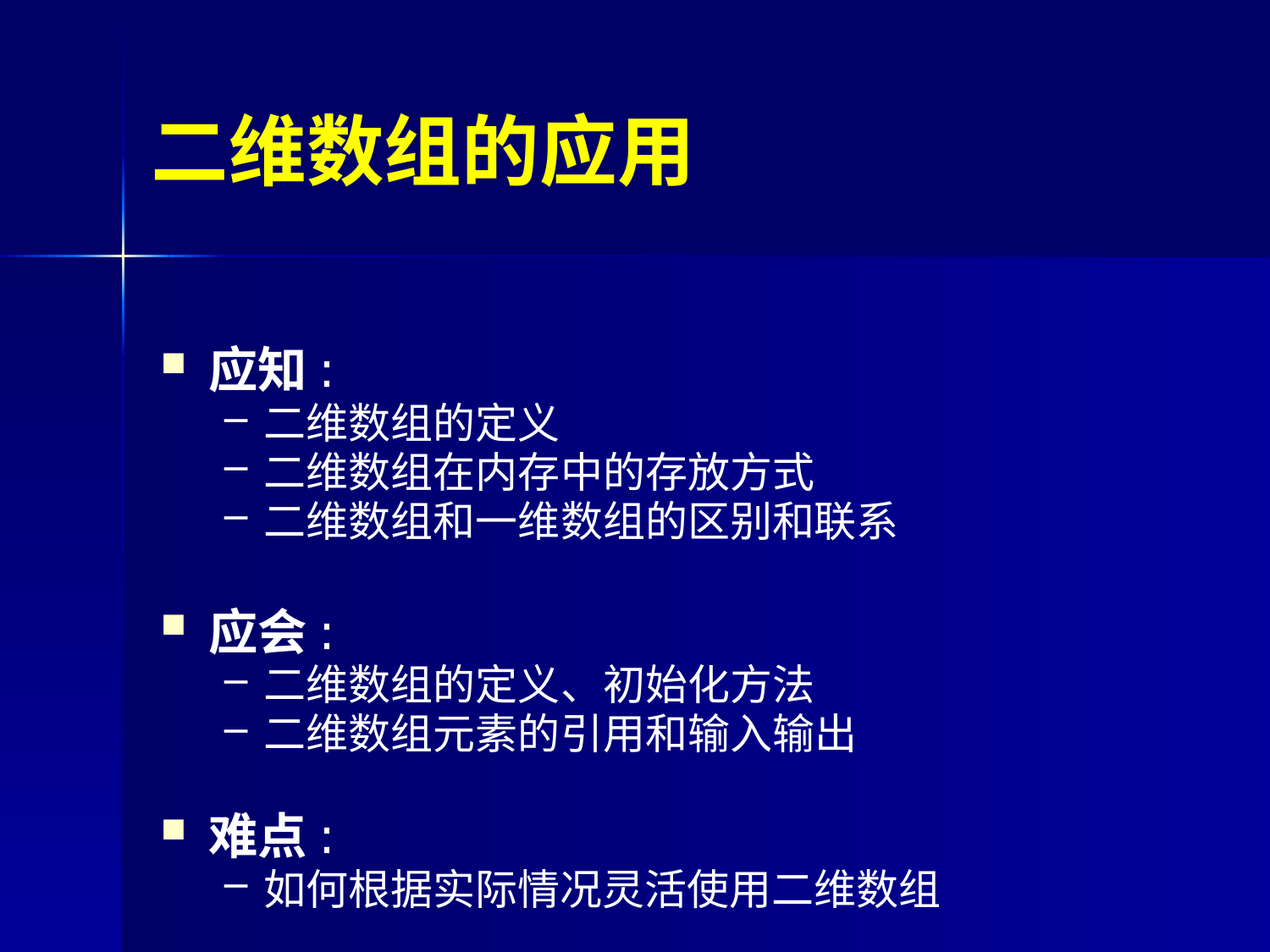

# 二维数组的应用

应知:
二维数组的定义
二维数组在内存中的存放方式
二维数组和一维数组的区别和联系

应会:
二维数组的定义、初始化方法
二维数组元素的引用和输入输出

难点:
如何根据实际情况灵活使用二维数组